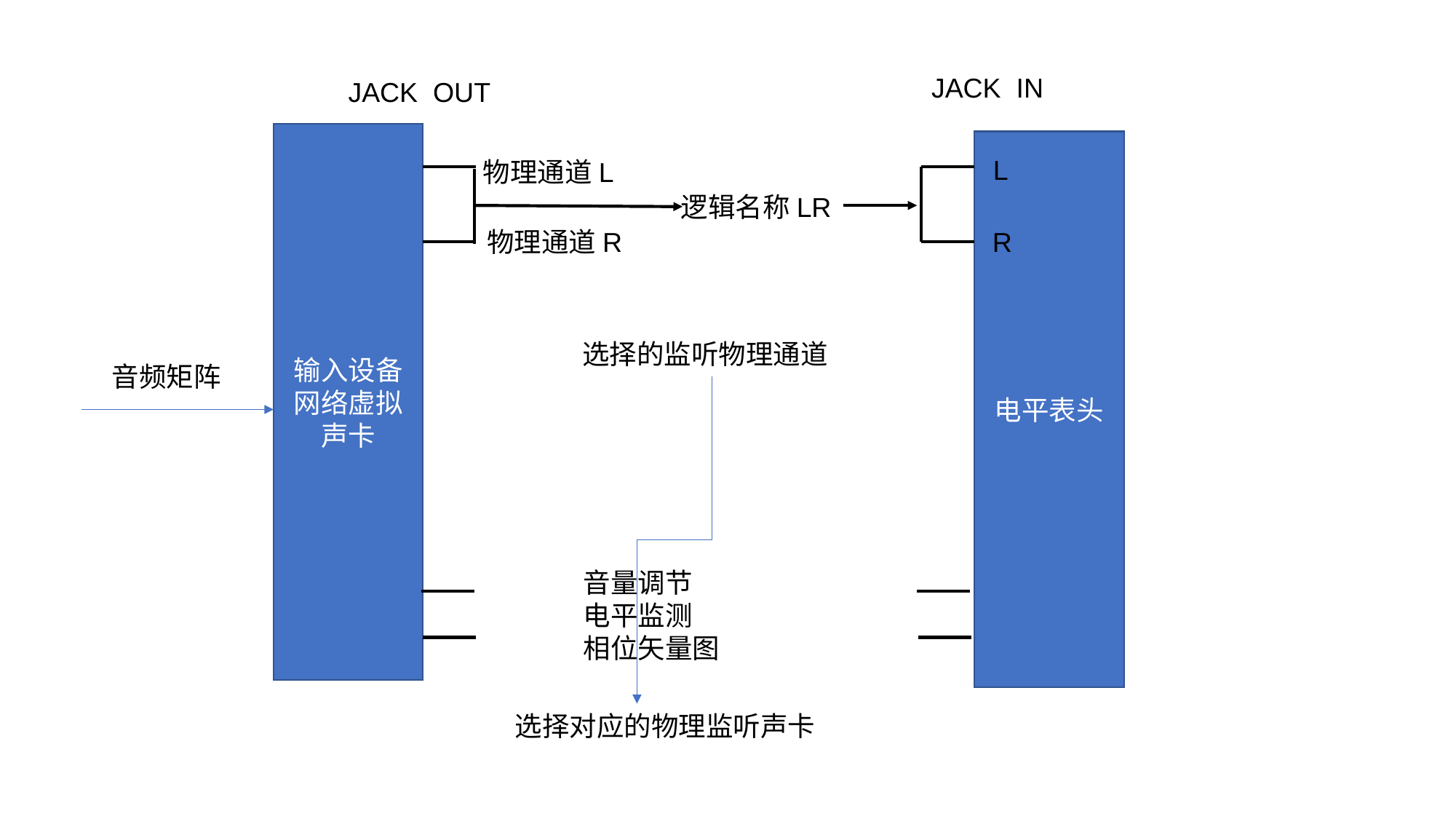

JACK  IN
JACK  OUT
输入设备
网络虚拟
声卡
电平表头
L
物理通道L
逻辑名称LR
物理通道R
R
选择的监听物理通道
音频矩阵
音量调节
电平监测
相位矢量图
选择对应的物理监听声卡